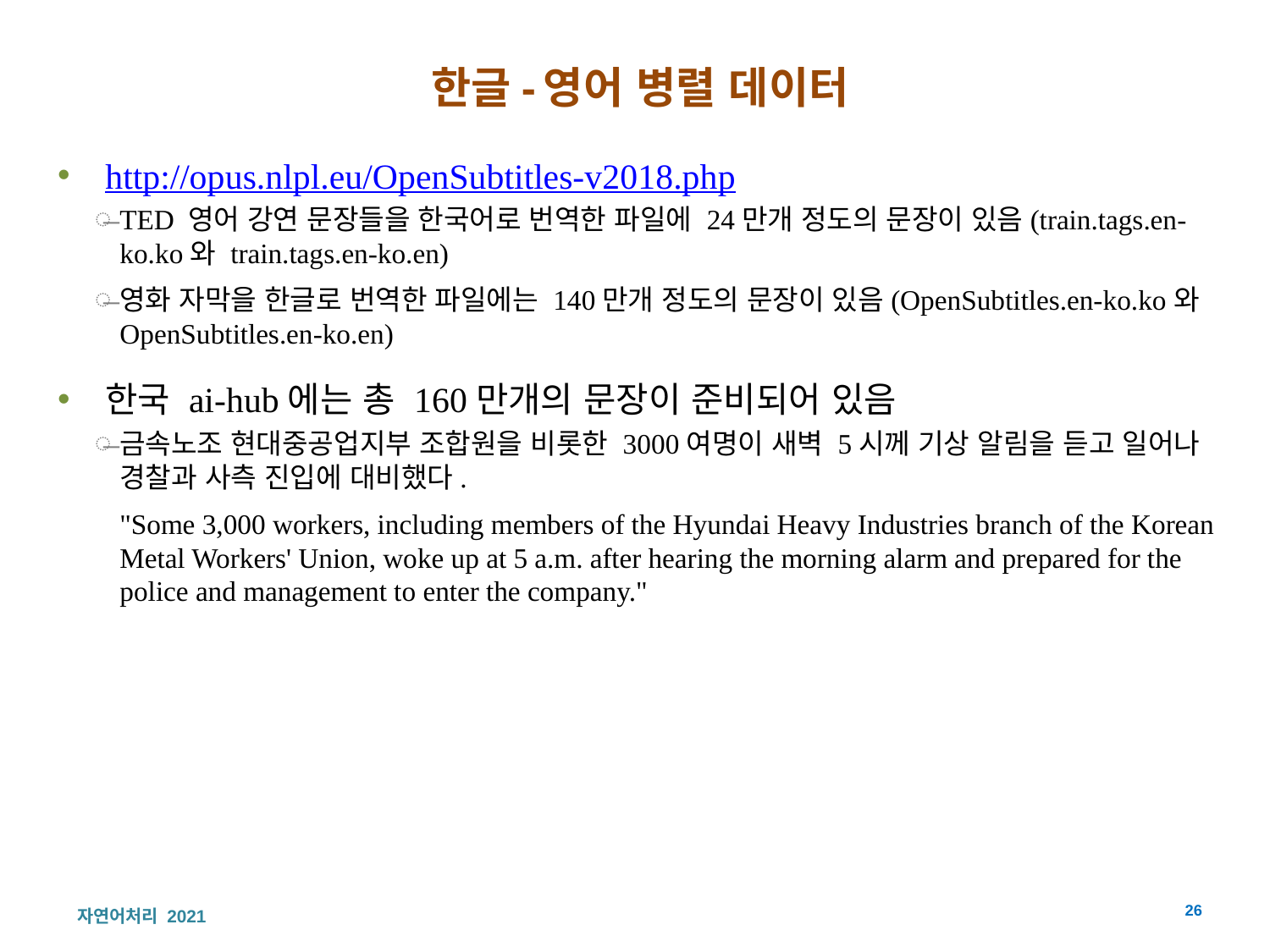

# 한글-영어 병렬 데이터
http://opus.nlpl.eu/OpenSubtitles-v2018.php
TED 영어 강연 문장들을 한국어로 번역한 파일에 24만개 정도의 문장이 있음(train.tags.en-ko.ko와 train.tags.en-ko.en)
영화 자막을 한글로 번역한 파일에는 140만개 정도의 문장이 있음(OpenSubtitles.en-ko.ko와 OpenSubtitles.en-ko.en)
한국 ai-hub에는 총 160만개의 문장이 준비되어 있음
금속노조 현대중공업지부 조합원을 비롯한 3000여명이 새벽 5시께 기상 알림을 듣고 일어나 경찰과 사측 진입에 대비했다.
"Some 3,000 workers, including members of the Hyundai Heavy Industries branch of the Korean Metal Workers' Union, woke up at 5 a.m. after hearing the morning alarm and prepared for the police and management to enter the company."